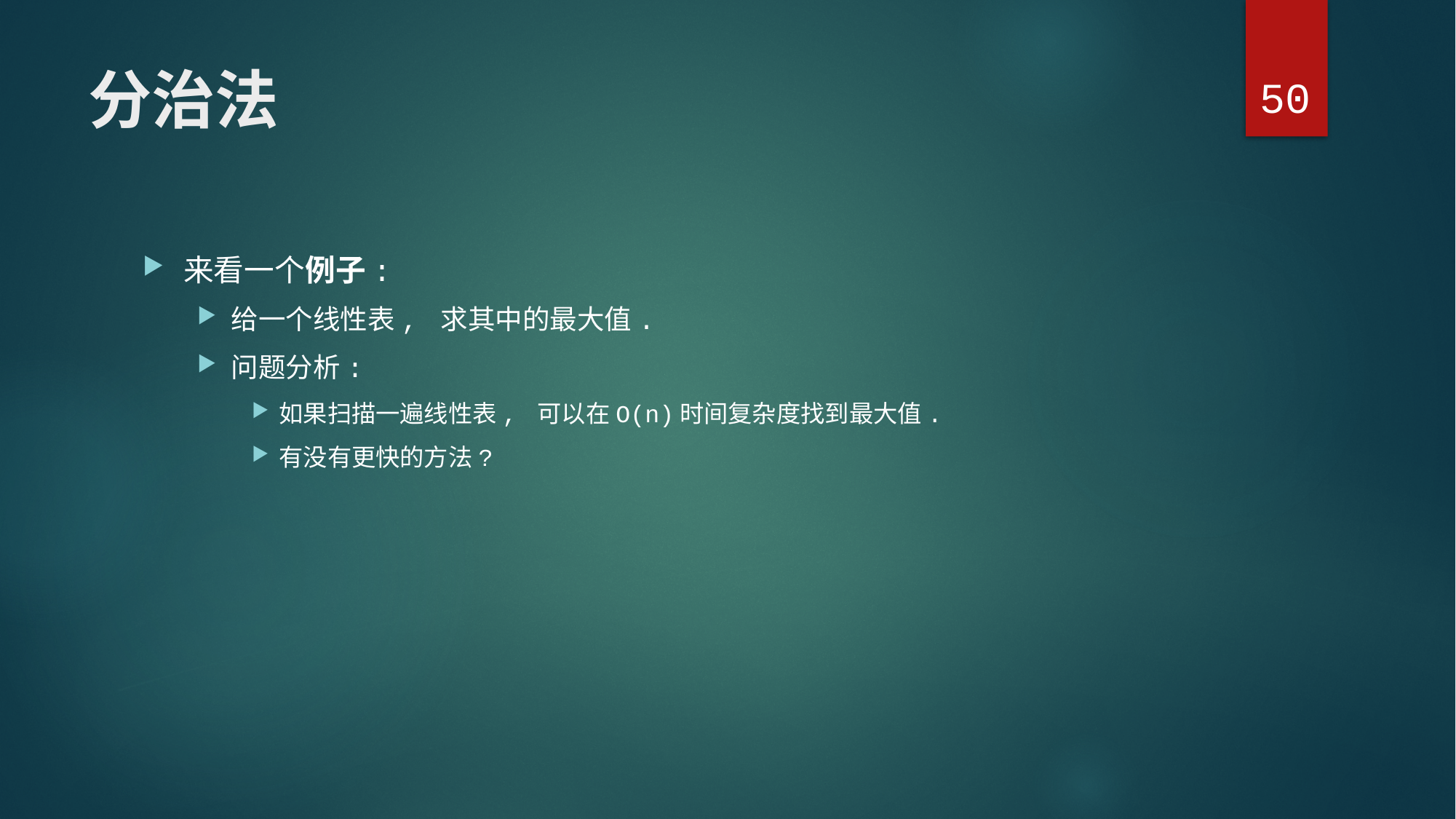

50
# 分治法
来看一个例子:
给一个线性表, 求其中的最大值.
问题分析:
如果扫描一遍线性表, 可以在O(n)时间复杂度找到最大值.
有没有更快的方法?